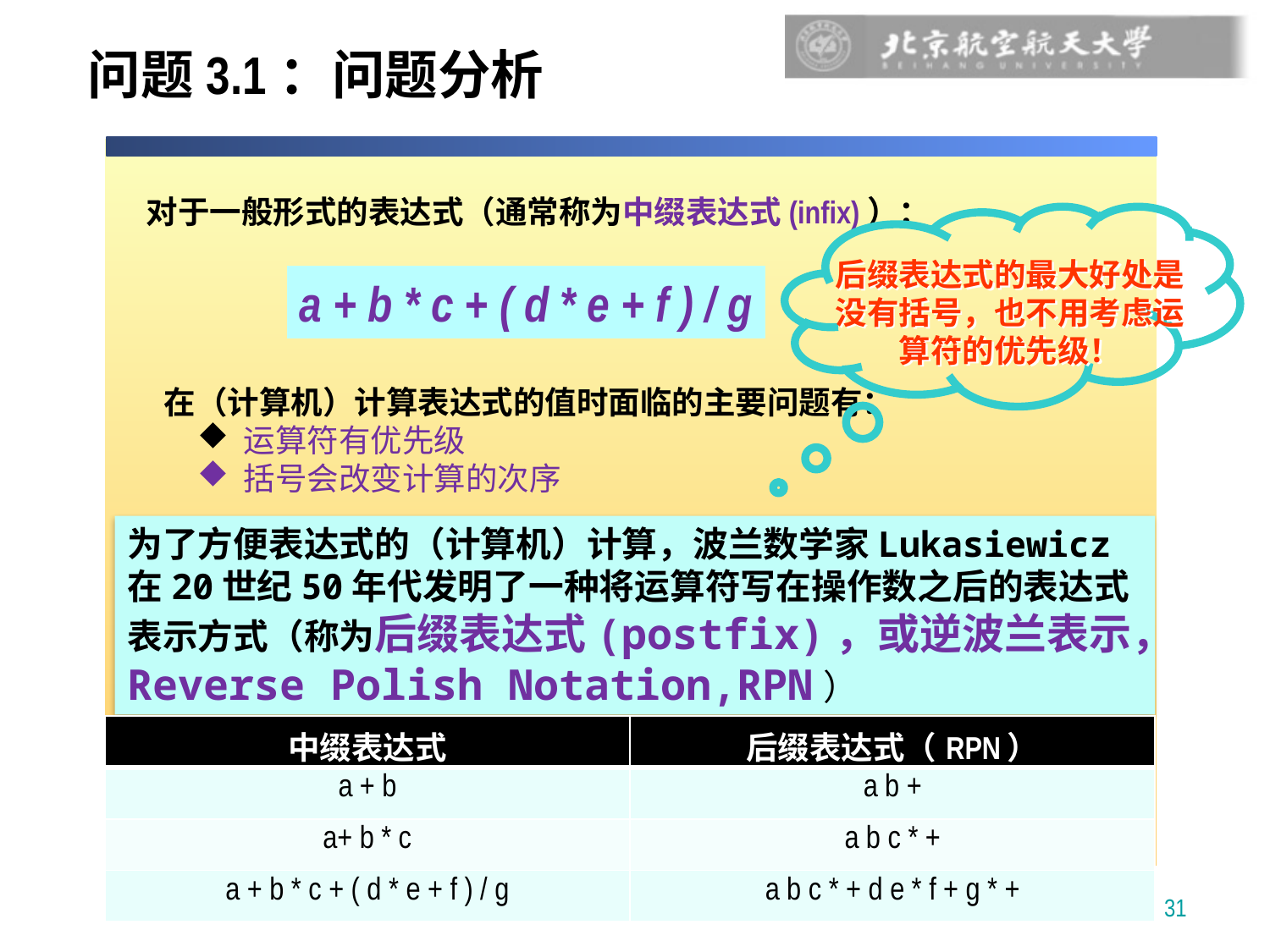

# 问题3.1：问题分析
对于一般形式的表达式（通常称为中缀表达式(infix)）：

后缀表达式的最大好处是没有括号，也不用考虑运算符的优先级！
a + b * c + ( d * e + f ) / g
在（计算机）计算表达式的值时面临的主要问题有：
 运算符有优先级
 括号会改变计算的次序
为了方便表达式的（计算机）计算，波兰数学家Lukasiewicz在20世纪50年代发明了一种将运算符写在操作数之后的表达式表示方式（称为后缀表达式(postfix)，或逆波兰表示，Reverse Polish Notation,RPN）
| 中缀表达式 | 后缀表达式（RPN） |
| --- | --- |
| a + b | a b + |
| a+ b \* c | a b c \* + |
| a + b \* c + ( d \* e + f ) / g | a b c \* + d e \* f + g \* + |
31